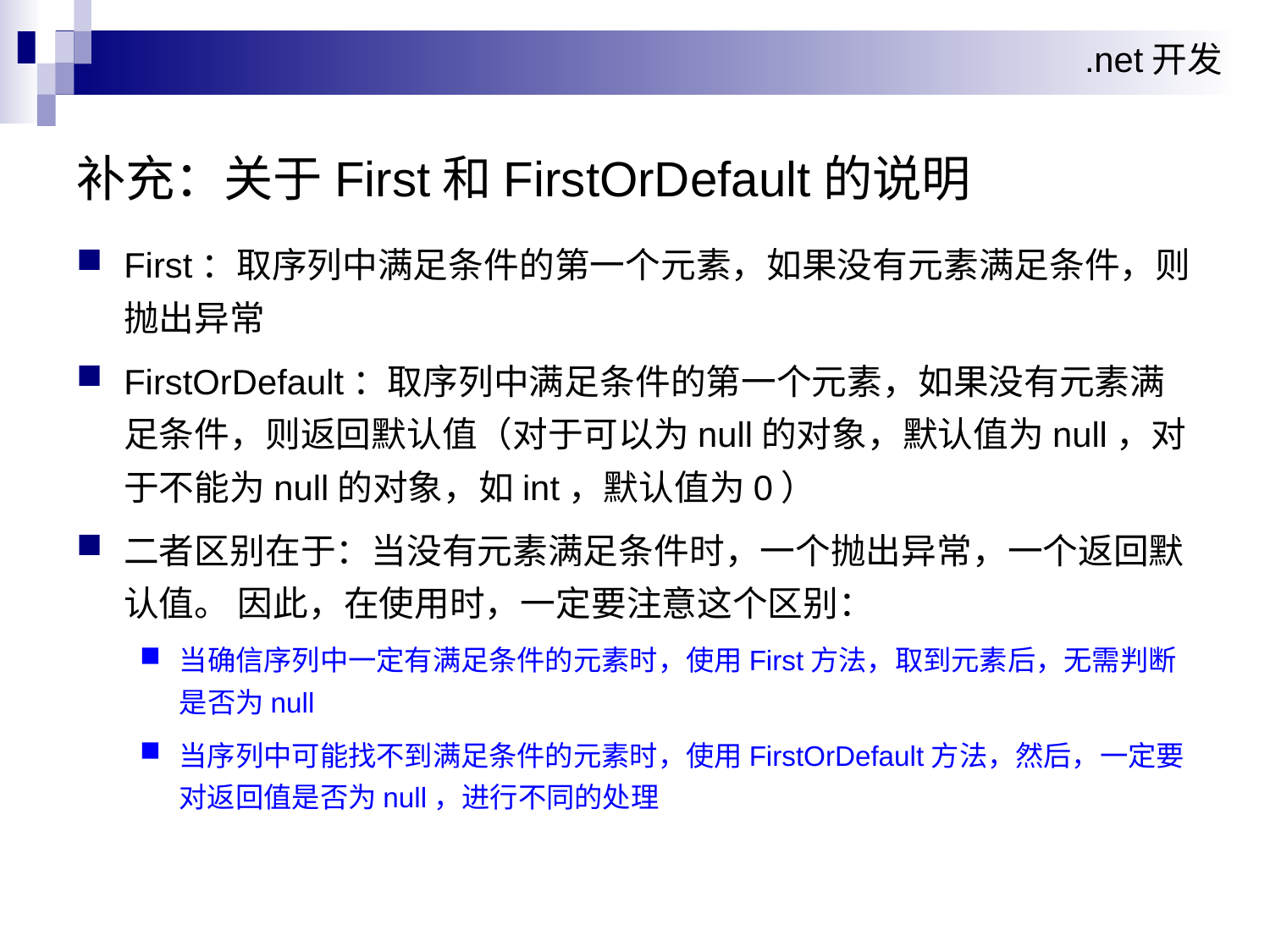

补充：关于First和FirstOrDefault的说明
First：取序列中满足条件的第一个元素，如果没有元素满足条件，则抛出异常
FirstOrDefault：取序列中满足条件的第一个元素，如果没有元素满足条件，则返回默认值（对于可以为null的对象，默认值为null，对于不能为null的对象，如int，默认值为0）
二者区别在于：当没有元素满足条件时，一个抛出异常，一个返回默认值。 因此，在使用时，一定要注意这个区别：
当确信序列中一定有满足条件的元素时，使用First方法，取到元素后，无需判断是否为null
当序列中可能找不到满足条件的元素时，使用FirstOrDefault方法，然后，一定要对返回值是否为null，进行不同的处理